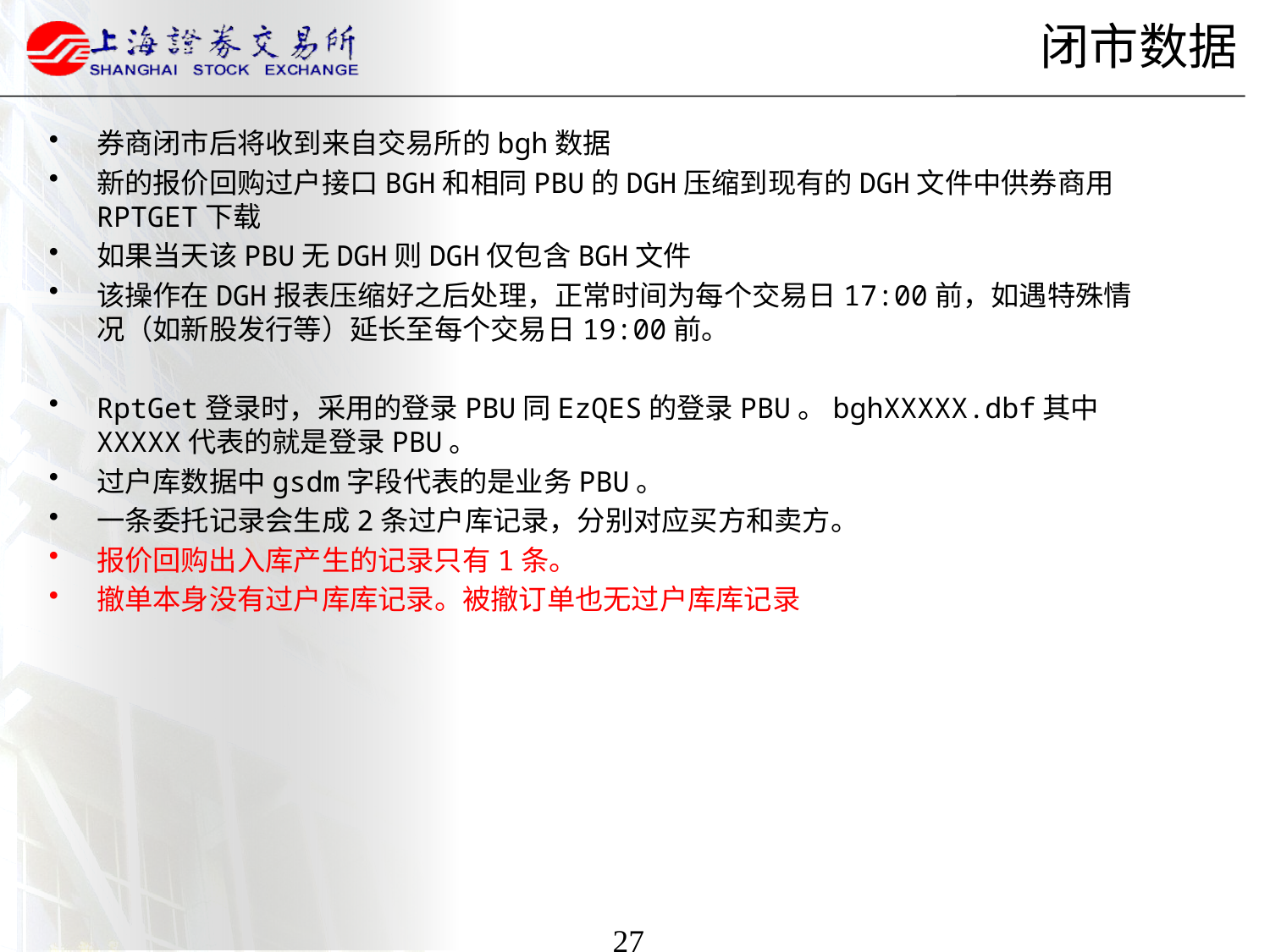

# 闭市数据
券商闭市后将收到来自交易所的bgh数据
新的报价回购过户接口BGH和相同PBU的DGH压缩到现有的DGH文件中供券商用RPTGET下载
如果当天该PBU无DGH则DGH仅包含BGH文件
该操作在DGH报表压缩好之后处理，正常时间为每个交易日17:00前，如遇特殊情况（如新股发行等）延长至每个交易日19:00前。

RptGet登录时，采用的登录PBU同EzQES的登录PBU。bghXXXXX.dbf其中XXXXX代表的就是登录PBU。
过户库数据中gsdm字段代表的是业务PBU。
一条委托记录会生成2条过户库记录，分别对应买方和卖方。
报价回购出入库产生的记录只有1条。
撤单本身没有过户库库记录。被撤订单也无过户库库记录

27